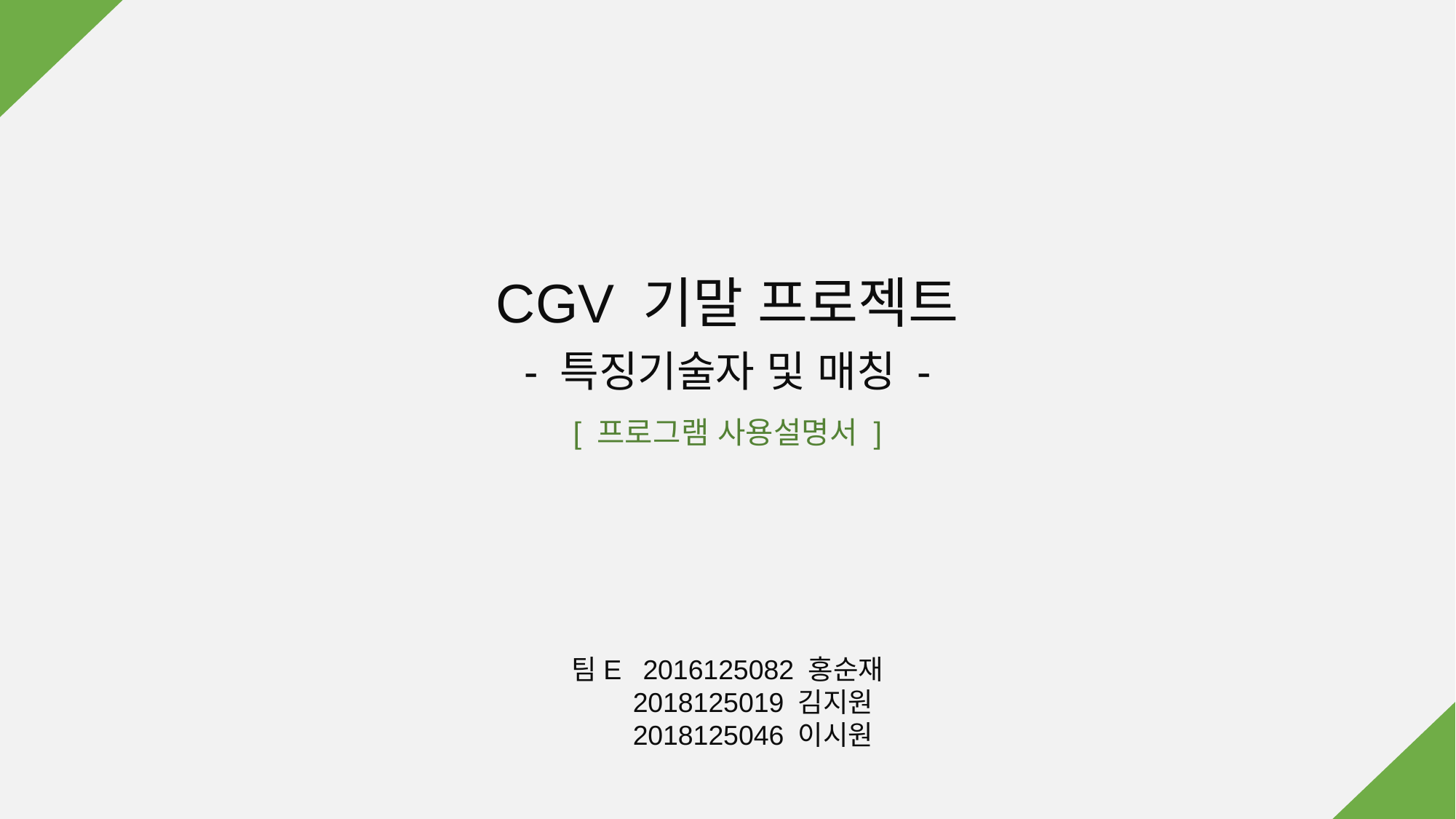

CGV 기말 프로젝트
- 특징기술자 및 매칭 -
[ 프로그램 사용설명서 ]
팀E   2016125082 홍순재
        2018125019 김지원
        2018125046 이시원